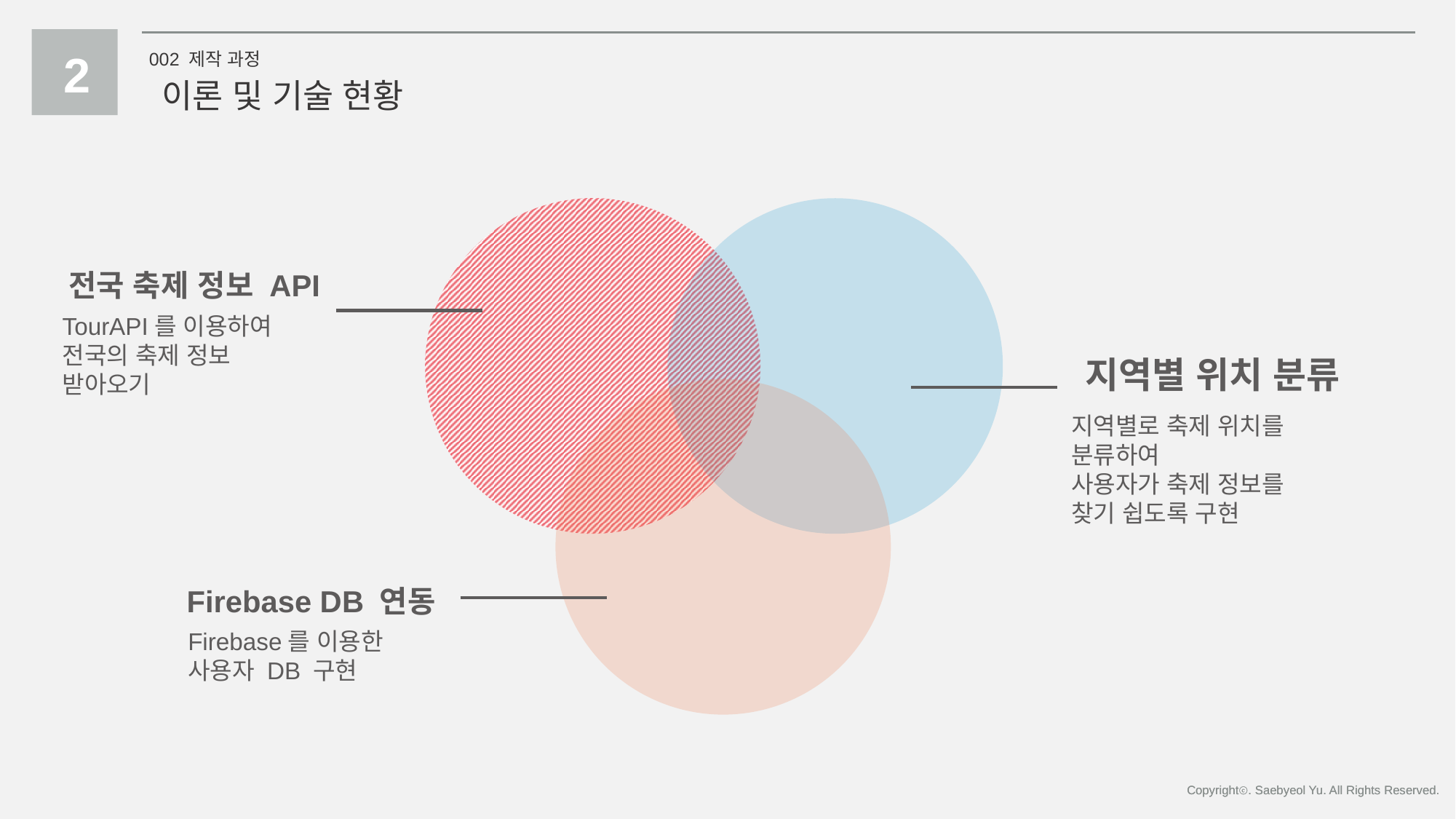

2
002 제작 과정
이론 및 기술 현황

전국 축제 정보 API
TourAPI를 이용하여 전국의 축제 정보 받아오기

지역별 위치 분류
지역별로 축제 위치를
분류하여
사용자가 축제 정보를
찾기 쉽도록 구현

Firebase DB 연동
Firebase를 이용한
사용자 DB 구현

Copyrightⓒ. Saebyeol Yu. All Rights Reserved.